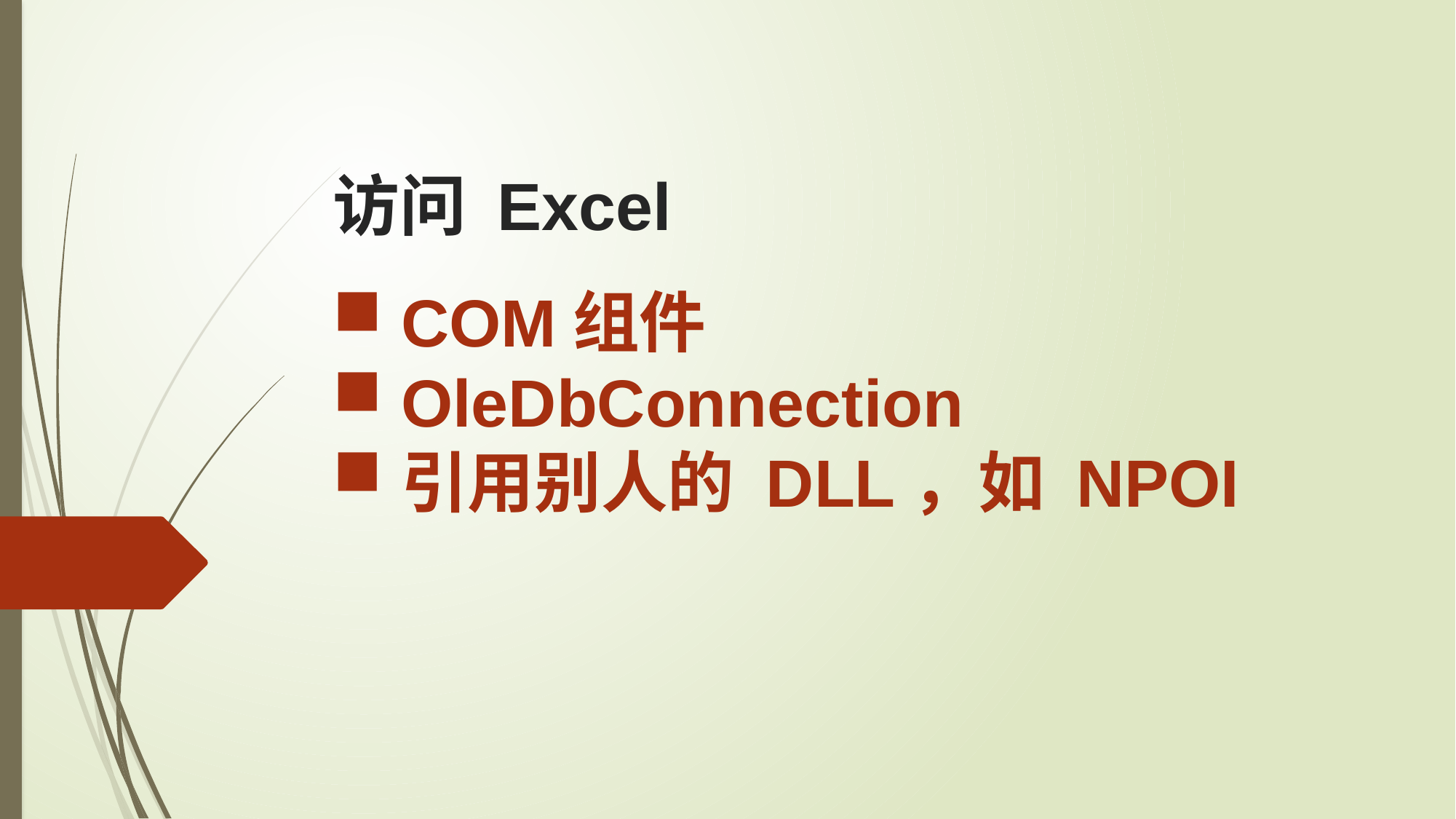

访问 Excel

COM组件
OleDbConnection
引用别人的 DLL，如 NPOI